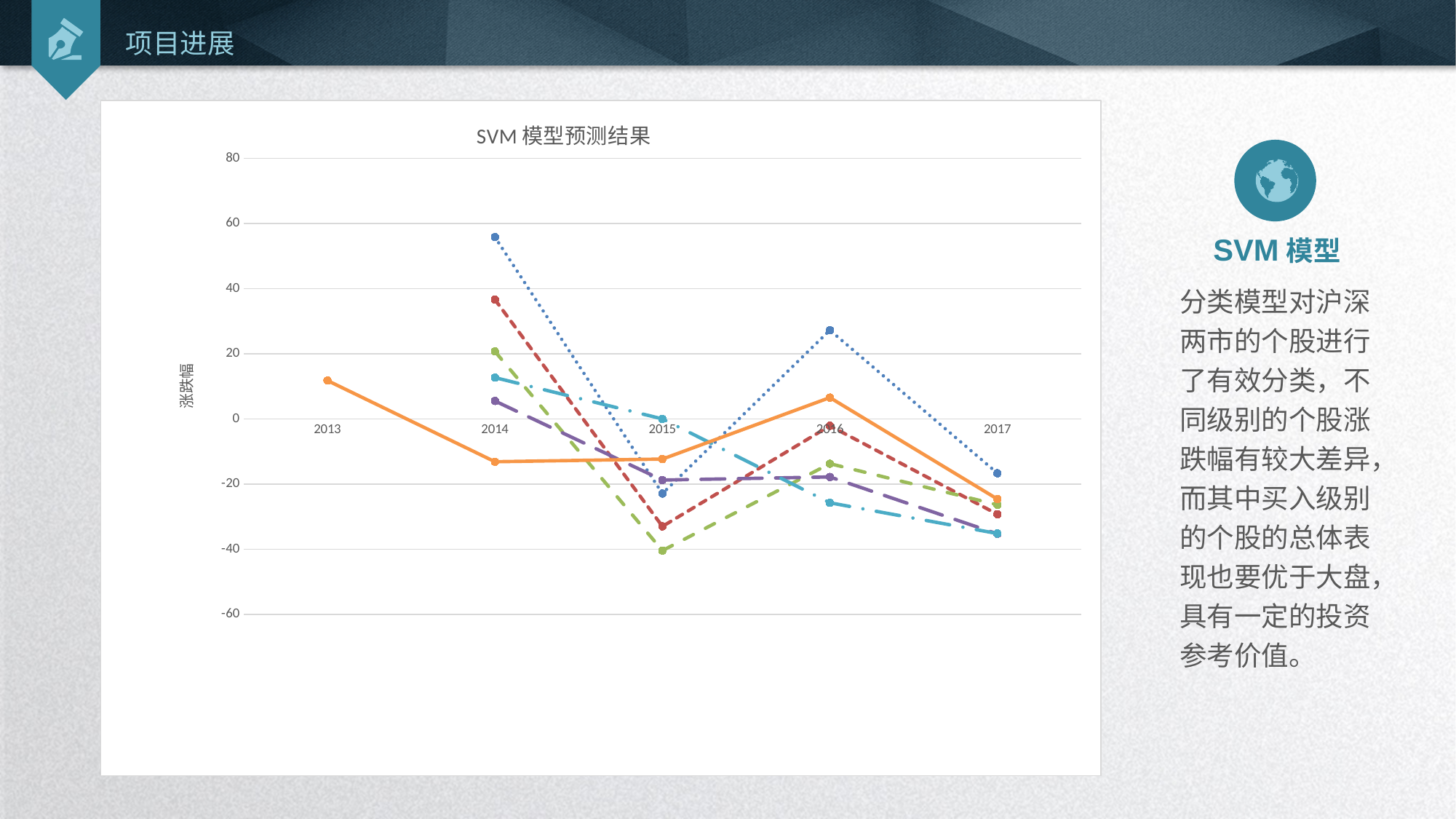

项目进展

### Chart: SVM模型预测结果

| Category | 买入 | 持有 | 观望 | 减持 | 卖出 | 上证指数 |
|---|---|---|---|---|---|---|
| 2013 | None | None | None | None | None | 11.79 |
| 2014 | 55.83 | 36.64 | 20.72 | 5.52 | 12.69 | -13.13 |
| 2015 | -22.91 | -32.98 | -40.42 | -18.76 | 0.0 | -12.3062 |
| 2016 | 27.25 | -2.12 | -13.74 | -17.81 | -25.74 | 6.5578 |
| 2017 | -16.66 | -29.25 | -26.35 | -35.266 | -35.17 | -24.5911 |

SVM模型
分类模型对沪深两市的个股进行了有效分类，不同级别的个股涨跌幅有较大差异，而其中买入级别的个股的总体表现也要优于大盘，具有一定的投资参考价值。
延时符